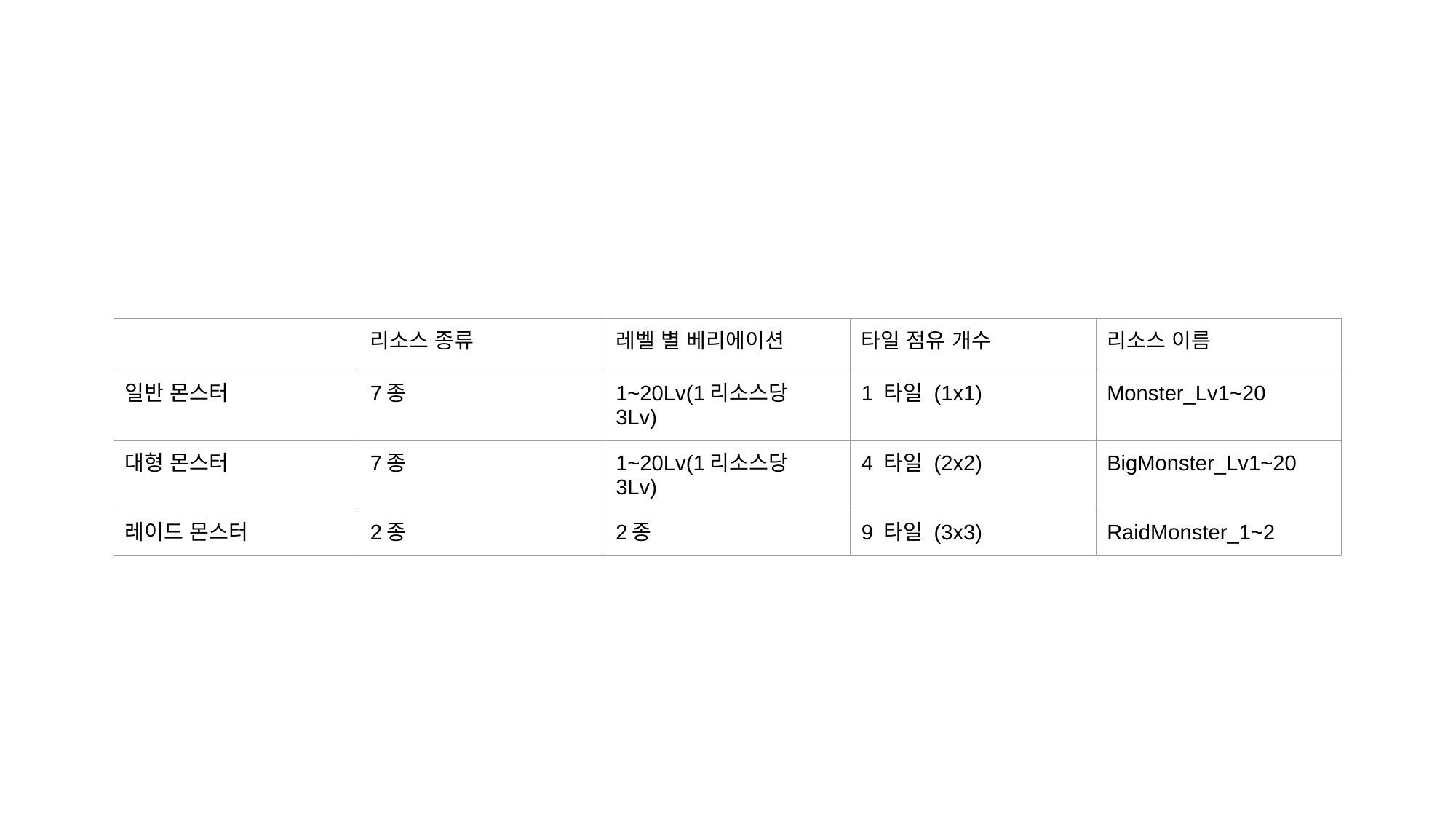

|  | 리소스 종류 | 레벨 별 베리에이션 | 타일 점유 개수 | 리소스 이름 |
| --- | --- | --- | --- | --- |
| 일반 몬스터 | 7종 | 1~20Lv(1리소스당 3Lv) | 1 타일 (1x1) | Monster\_Lv1~20 |
| 대형 몬스터 | 7종 | 1~20Lv(1리소스당 3Lv) | 4 타일 (2x2) | BigMonster\_Lv1~20 |
| 레이드 몬스터 | 2종 | 2종 | 9 타일 (3x3) | RaidMonster\_1~2 |